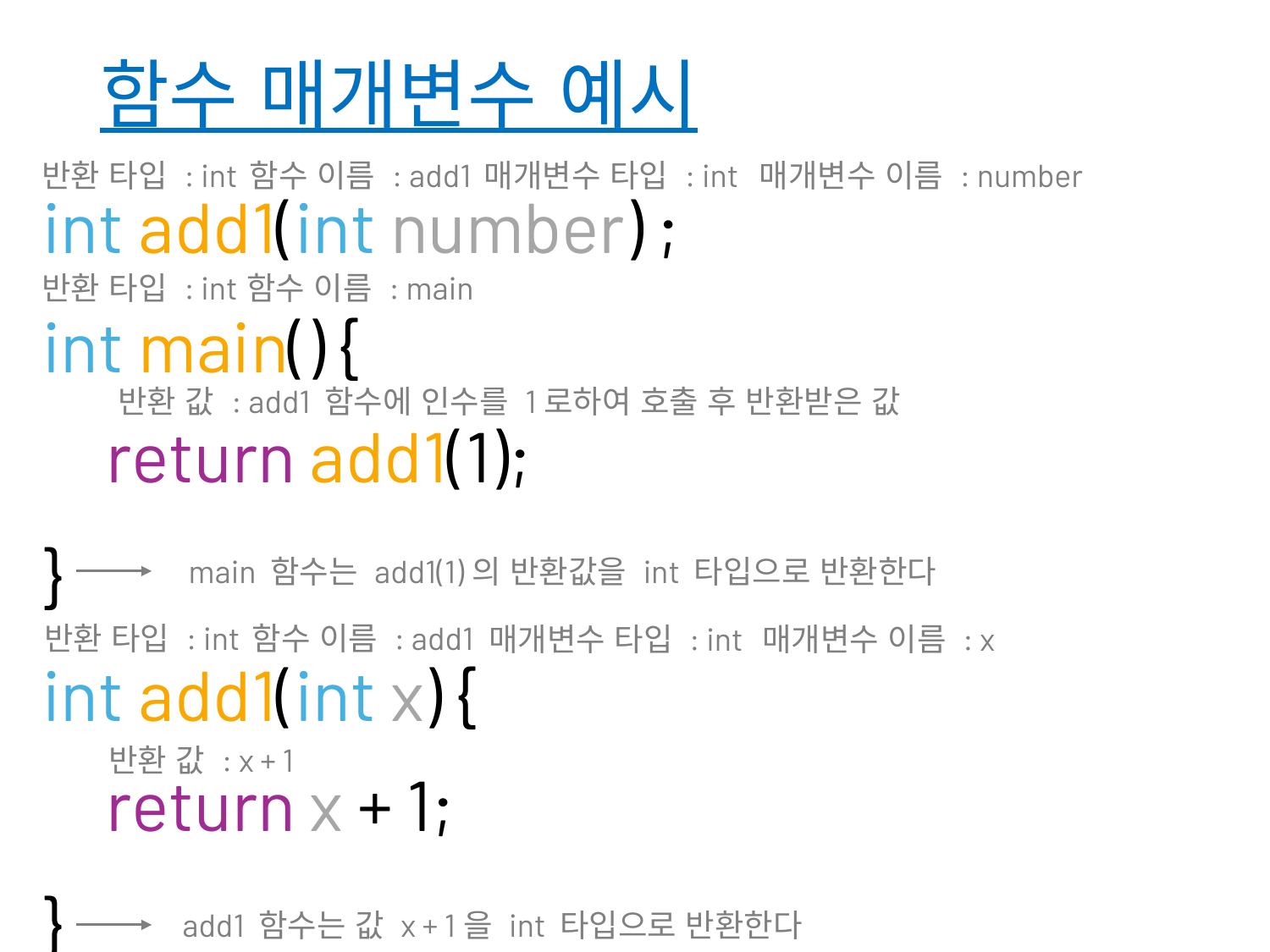

# 함수 매개변수 예시
반환 타입 : int
함수 이름 : add1
매개변수 타입 : int
매개변수 이름 : number
int add1(int number) ;
int main() {
return add1(1);
}
int add1(int x) {
return x + 1;
}
반환 타입 : int
함수 이름 : main
반환 값 : add1 함수에 인수를 1로하여 호출 후 반환받은 값
main 함수는 add1(1)의 반환값을 int 타입으로 반환한다
반환 타입 : int
함수 이름 : add1
매개변수 타입 : int
매개변수 이름 : x
반환 값 : x + 1
C (2025)
39
add1 함수는 값 x + 1을 int 타입으로 반환한다